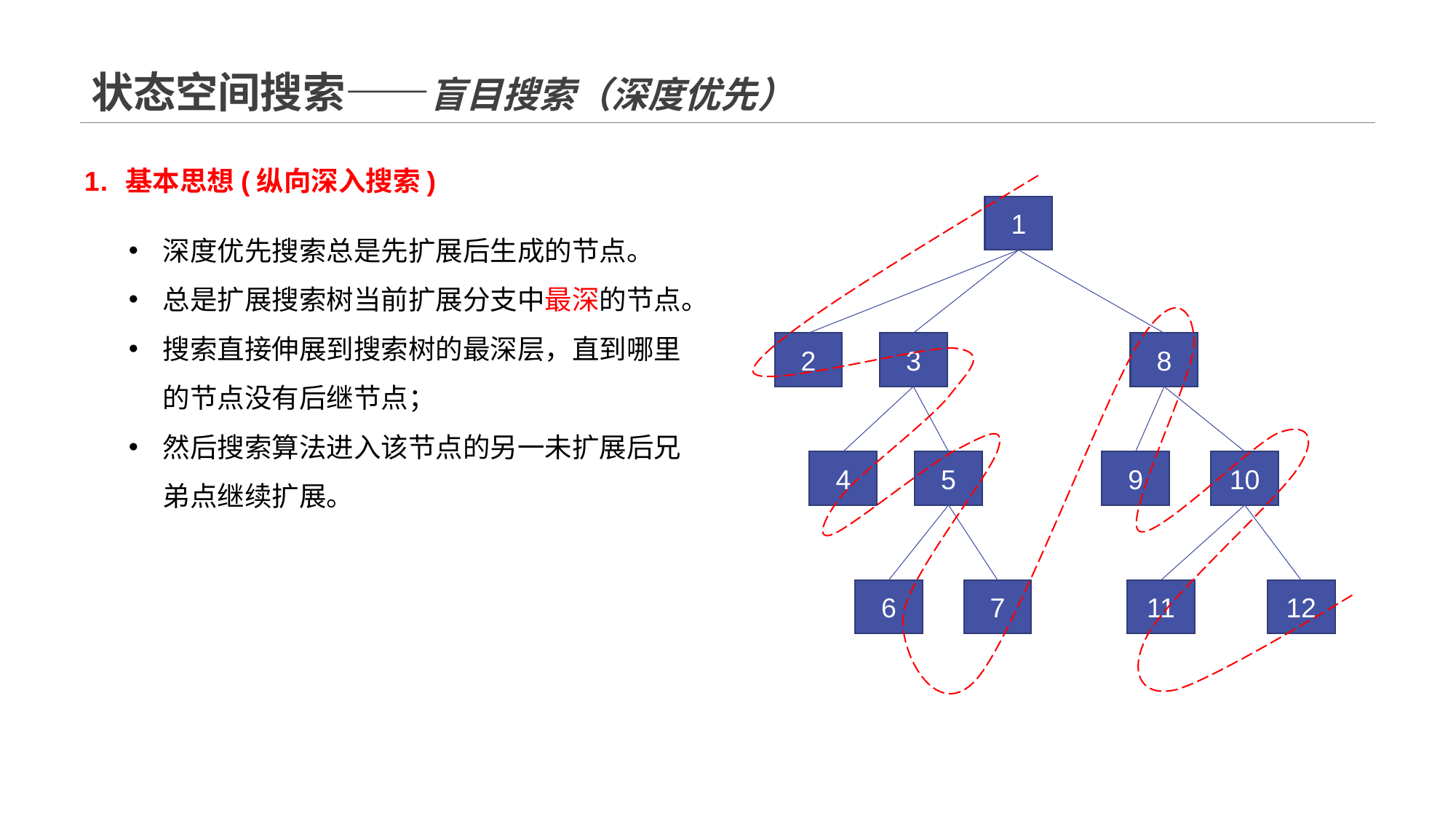

# 状态空间搜索——盲目搜索（深度优先）
基本思想(纵向深入搜索)

1
深度优先搜索总是先扩展后生成的节点。
总是扩展搜索树当前扩展分支中最深的节点。
搜索直接伸展到搜索树的最深层，直到哪里的节点没有后继节点；
然后搜索算法进入该节点的另一未扩展后兄弟点继续扩展。
2
3
8
4
5
9
10
6
7
11
12